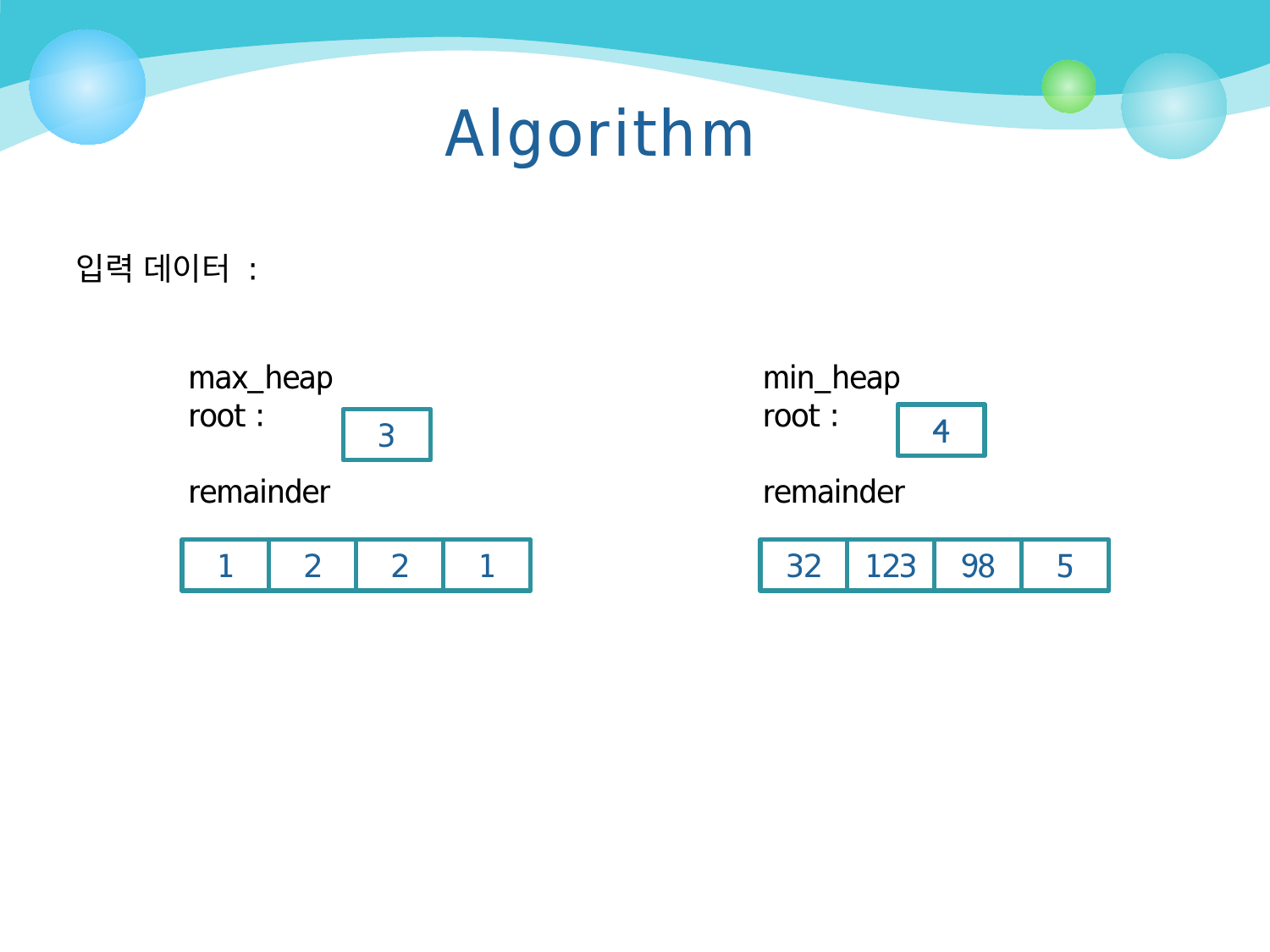

# Algorithm
입력 데이터 :
min_heap
root :

remainder
max_heap
root :

remainder
4
3
1
2
2
1
32
123
98
5